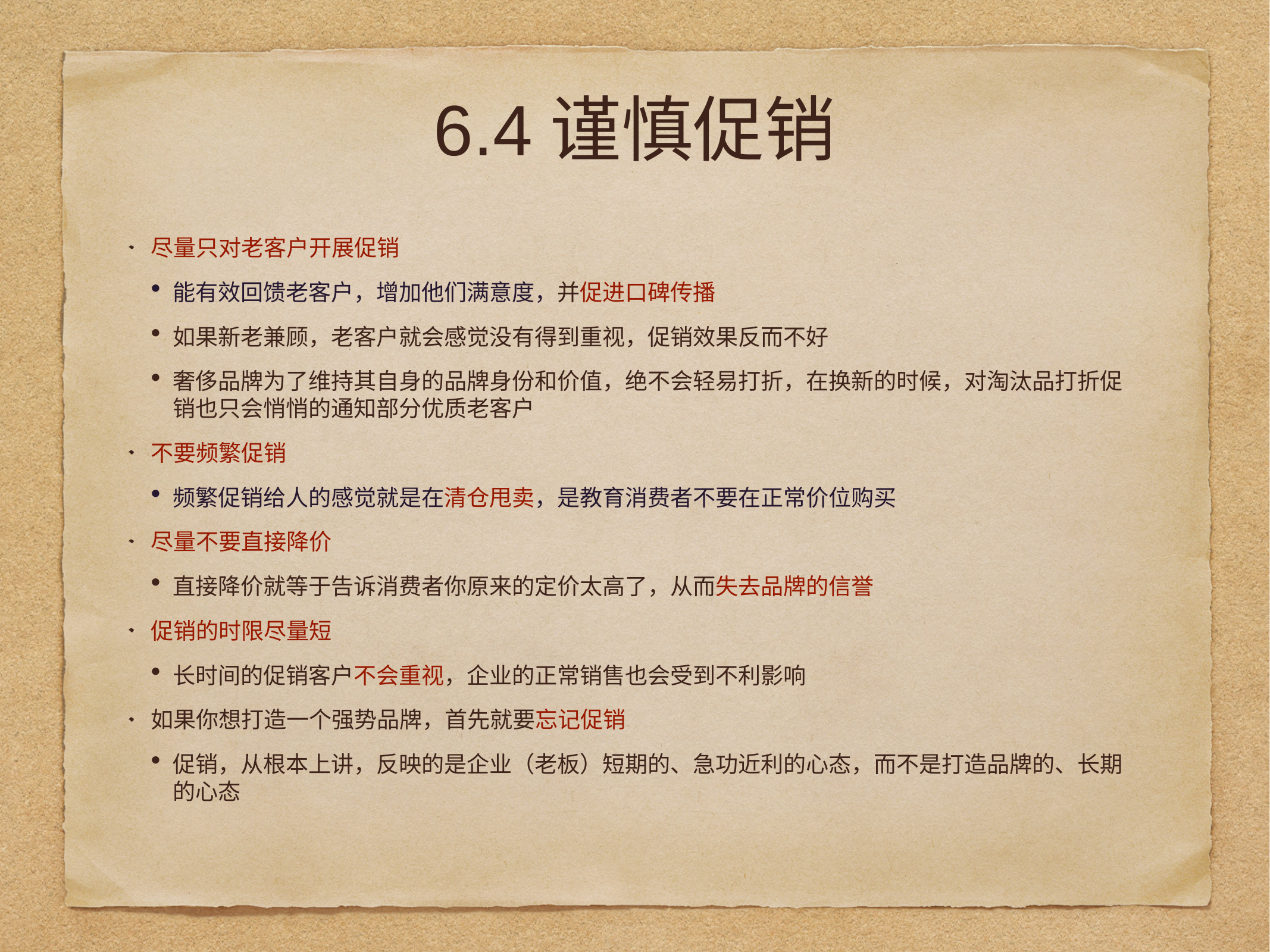

# 6.4谨慎促销
尽量只对老客户开展促销
能有效回馈老客户，增加他们满意度，并促进口碑传播
如果新老兼顾，老客户就会感觉没有得到重视，促销效果反而不好
奢侈品牌为了维持其自身的品牌身份和价值，绝不会轻易打折，在换新的时候，对淘汰品打折促销也只会悄悄的通知部分优质老客户
不要频繁促销
频繁促销给人的感觉就是在清仓甩卖，是教育消费者不要在正常价位购买
尽量不要直接降价
直接降价就等于告诉消费者你原来的定价太高了，从而失去品牌的信誉
促销的时限尽量短
长时间的促销客户不会重视，企业的正常销售也会受到不利影响
如果你想打造一个强势品牌，首先就要忘记促销
促销，从根本上讲，反映的是企业（老板）短期的、急功近利的心态，而不是打造品牌的、长期的心态